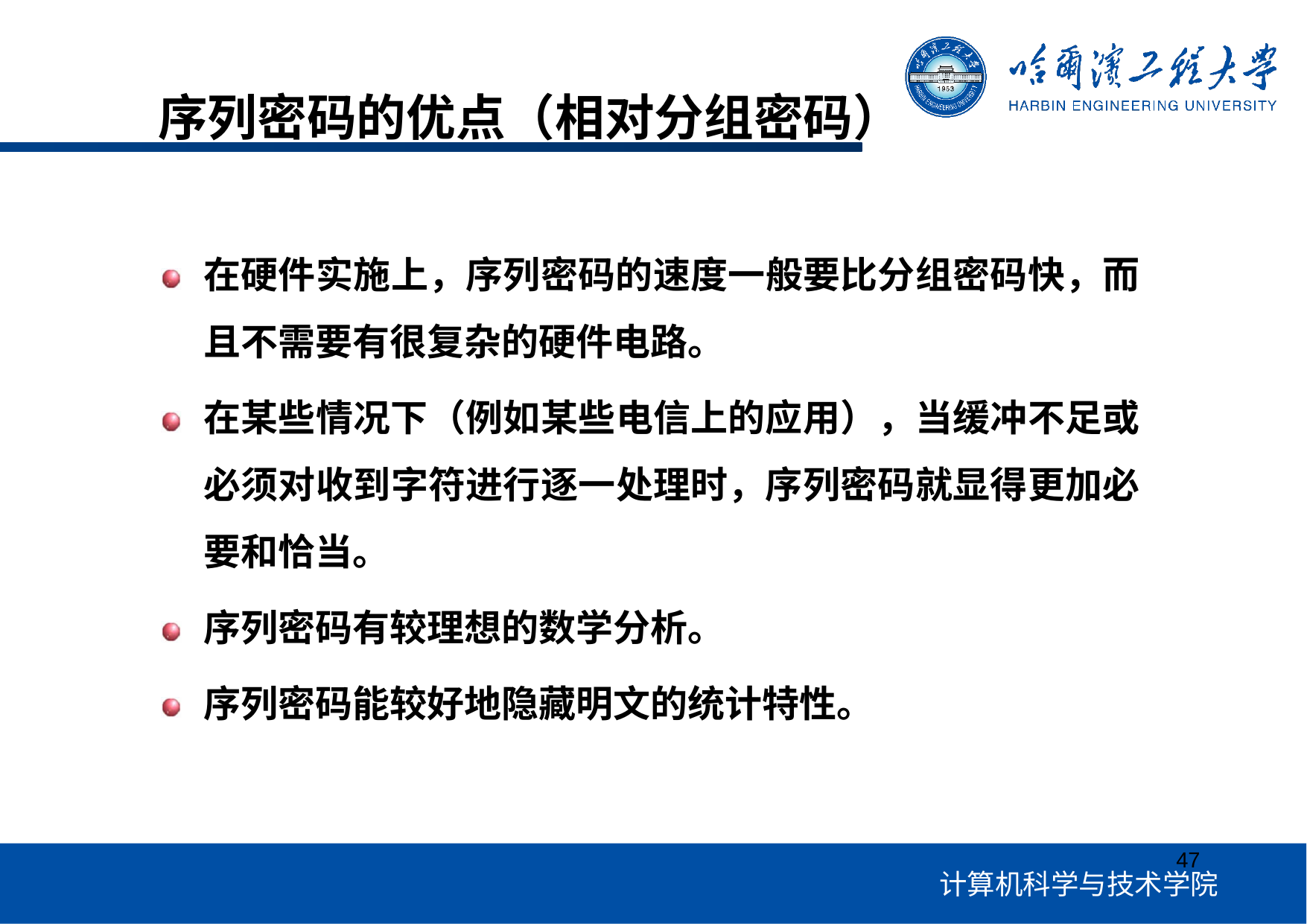

# 序列密码的优点（相对分组密码）
在硬件实施上，序列密码的速度一般要比分组密码快，而 且不需要有很复杂的硬件电路。
在某些情况下（例如某些电信上的应用），当缓冲不足或 必须对收到字符进行逐一处理时，序列密码就显得更加必 要和恰当。
序列密码有较理想的数学分析。
序列密码能较好地隐藏明文的统计特性。

47